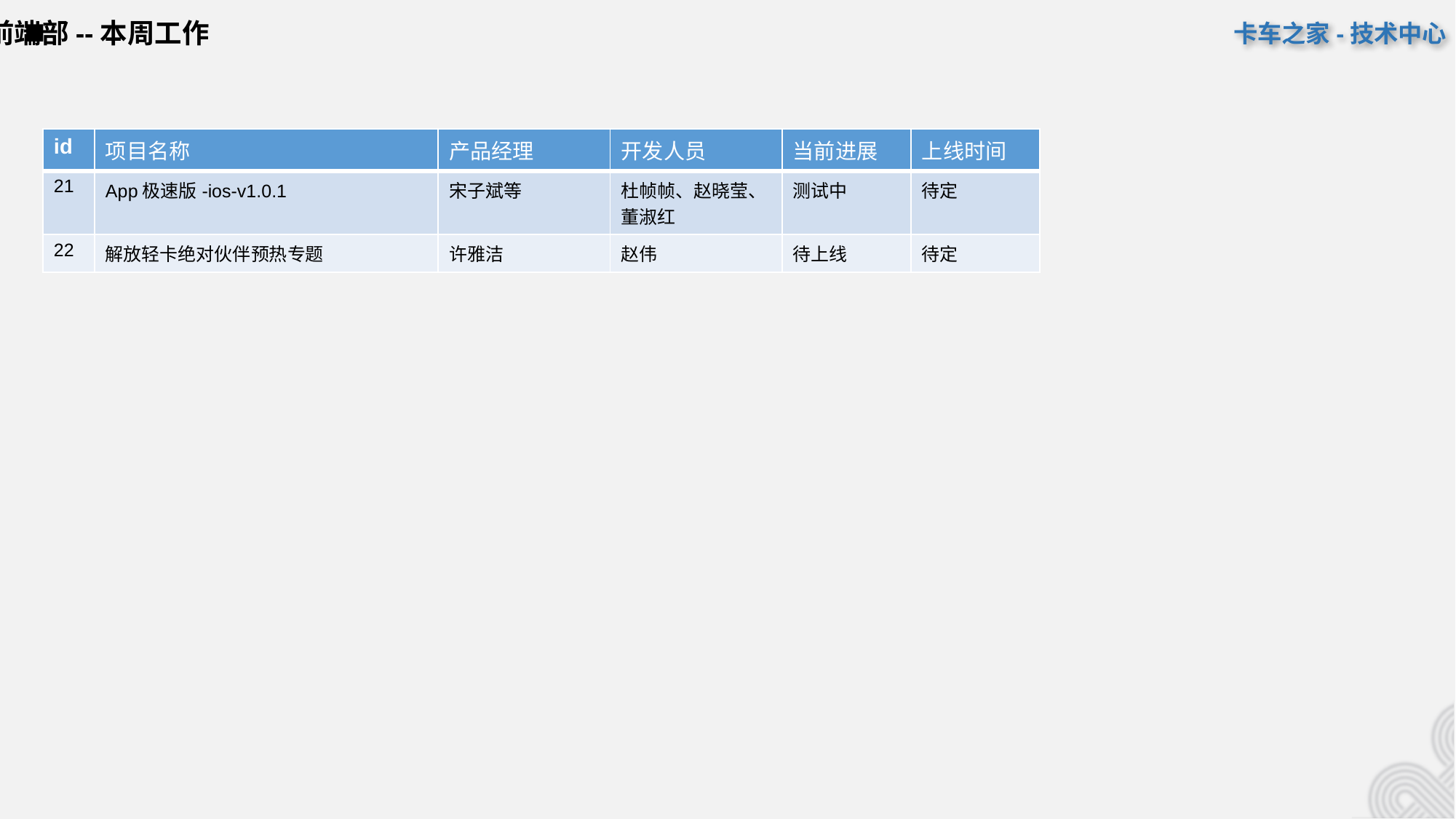

前端部--本周工作
| id | 项目名称 | 产品经理 | 开发人员 | 当前进展 | 上线时间 |
| --- | --- | --- | --- | --- | --- |
| 21 | App极速版-ios-v1.0.1 | 宋子斌等 | 杜帧帧、赵晓莹、董淑红 | 测试中 | 待定 |
| 22 | 解放轻卡绝对伙伴预热专题 | 许雅洁 | 赵伟 | 待上线 | 待定 |